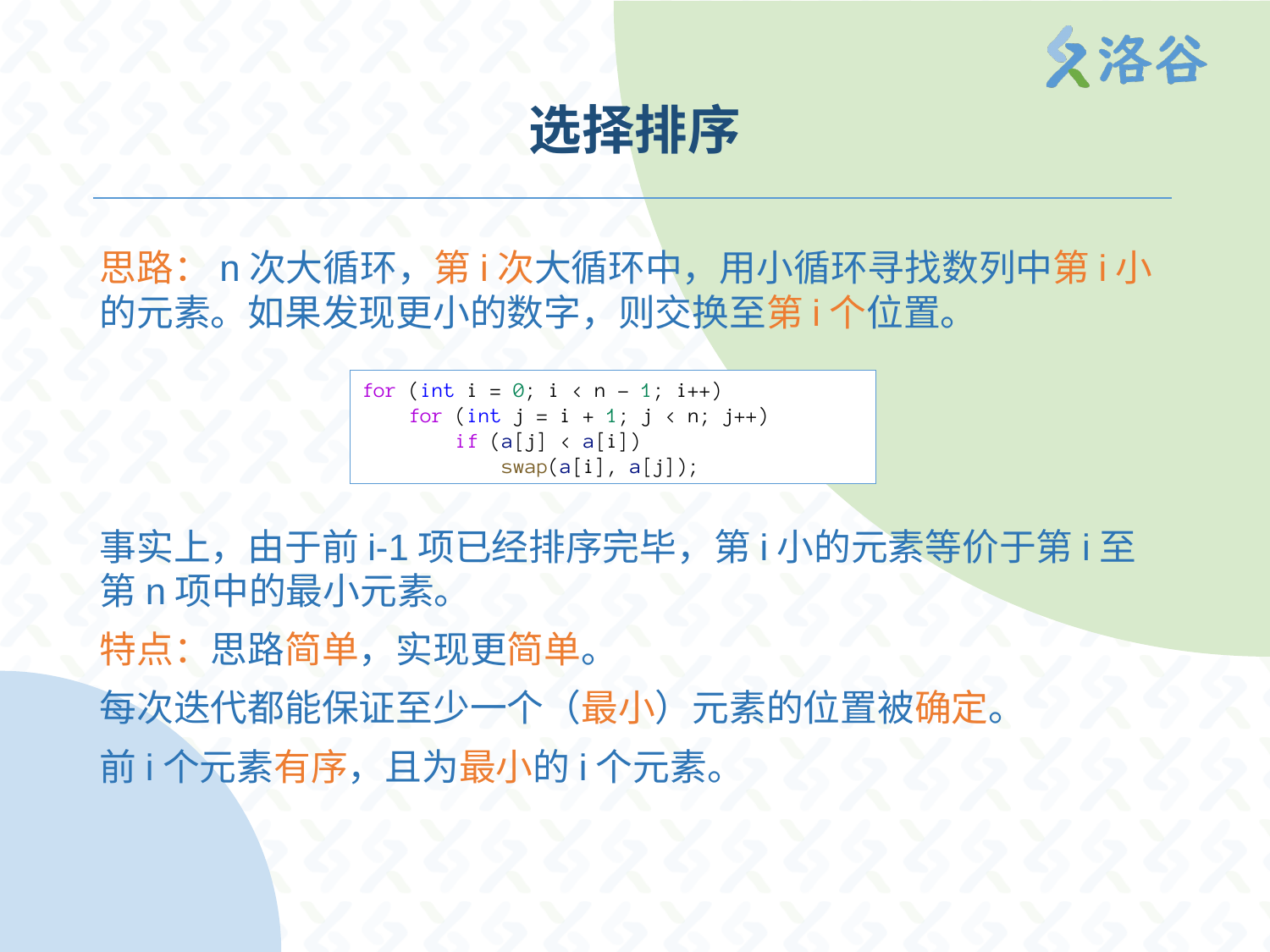

# 选择排序
思路：n次大循环，第i次大循环中，用小循环寻找数列中第i小的元素。如果发现更小的数字，则交换至第i个位置。

事实上，由于前i-1项已经排序完毕，第i小的元素等价于第i至第n项中的最小元素。
特点：思路简单，实现更简单。
每次迭代都能保证至少一个（最小）元素的位置被确定。
前i个元素有序，且为最小的i个元素。
for (int i = 0; i < n - 1; i++)
    for (int j = i + 1; j < n; j++)
        if (a[j] < a[i])
            swap(a[i], a[j]);